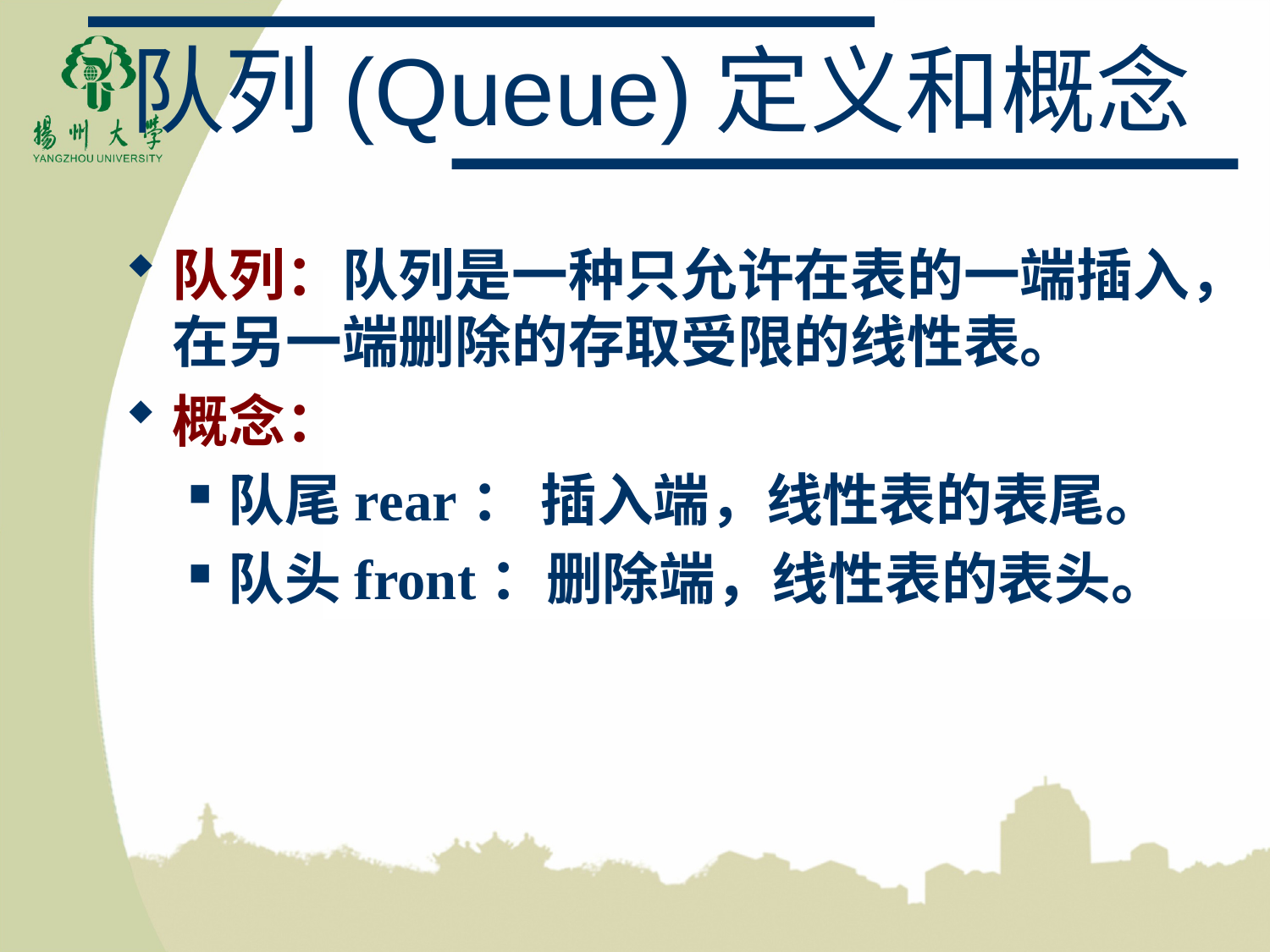

# 队列(Queue)定义和概念
队列：队列是一种只允许在表的一端插入，在另一端删除的存取受限的线性表。
概念：
队尾rear： 插入端，线性表的表尾。
队头front：删除端，线性表的表头。